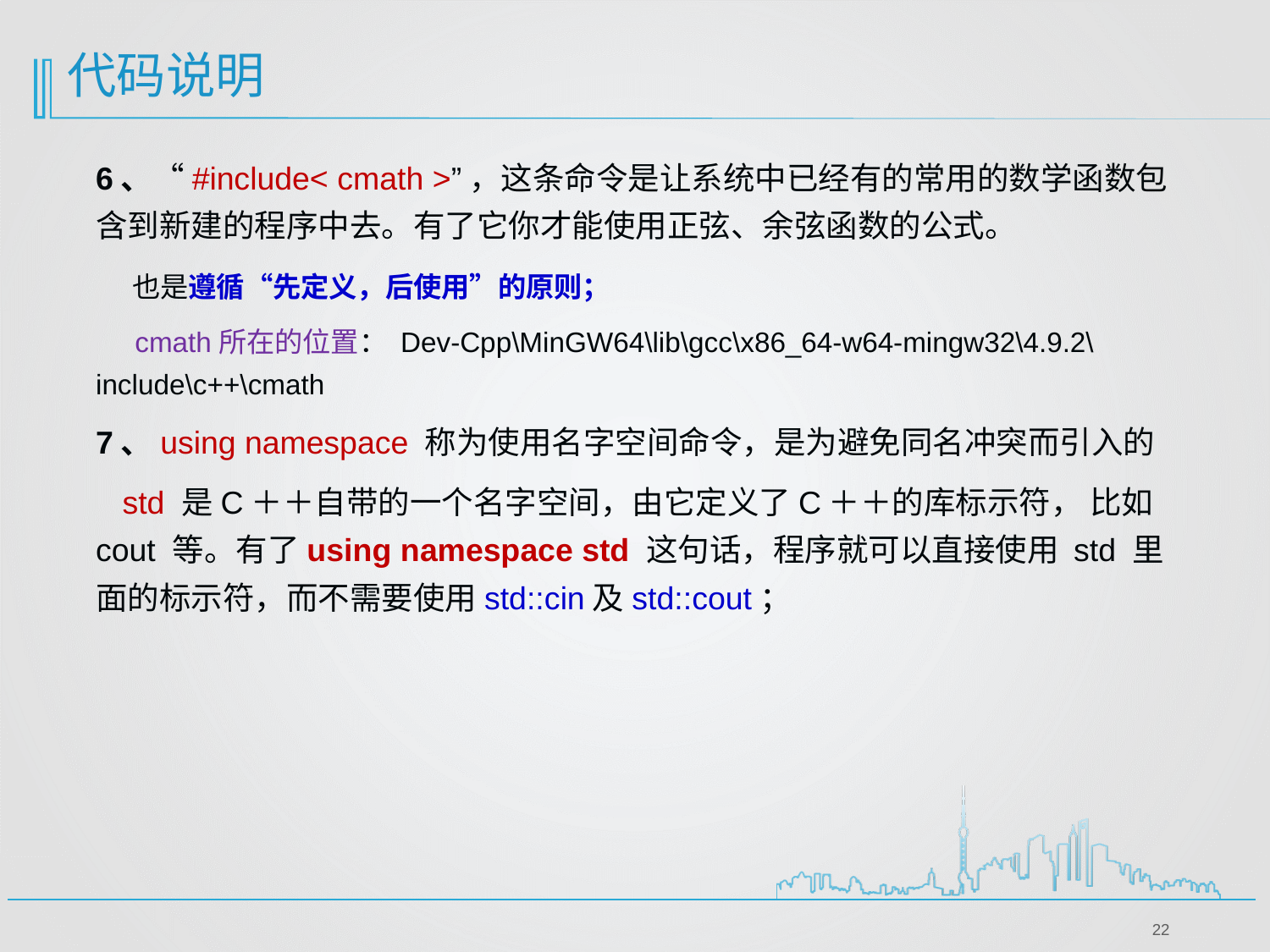

代码说明
6、“#include< cmath >”，这条命令是让系统中已经有的常用的数学函数包含到新建的程序中去。有了它你才能使用正弦、余弦函数的公式。
    也是遵循“先定义，后使用”的原则；
     cmath所在的位置： Dev-Cpp\MinGW64\lib\gcc\x86_64-w64-mingw32\4.9.2\include\c++\cmath
7、using namespace 称为使用名字空间命令，是为避免同名冲突而引入的
   std 是C＋＋自带的一个名字空间，由它定义了C＋＋的库标示符， 比如   cout 等。有了using namespace std 这句话，程序就可以直接使用 std 里面的标示符，而不需要使用std::cin及std::cout；

22